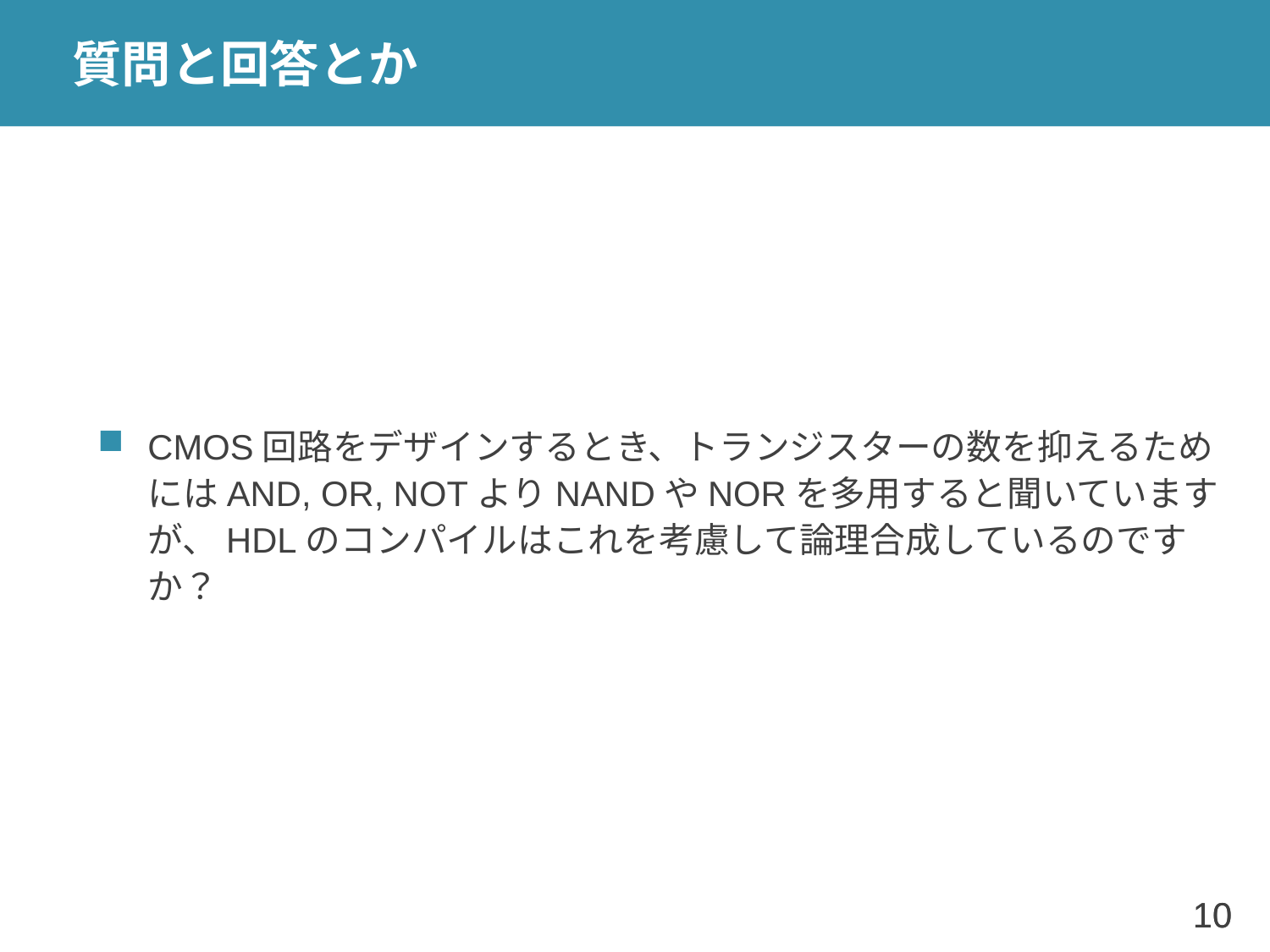

# 質問と回答とか
CMOS回路をデザインするとき、トランジスターの数を抑えるためにはAND, OR, NOTよりNANDやNORを多用すると聞いていますが、HDLのコンパイルはこれを考慮して論理合成しているのですか？